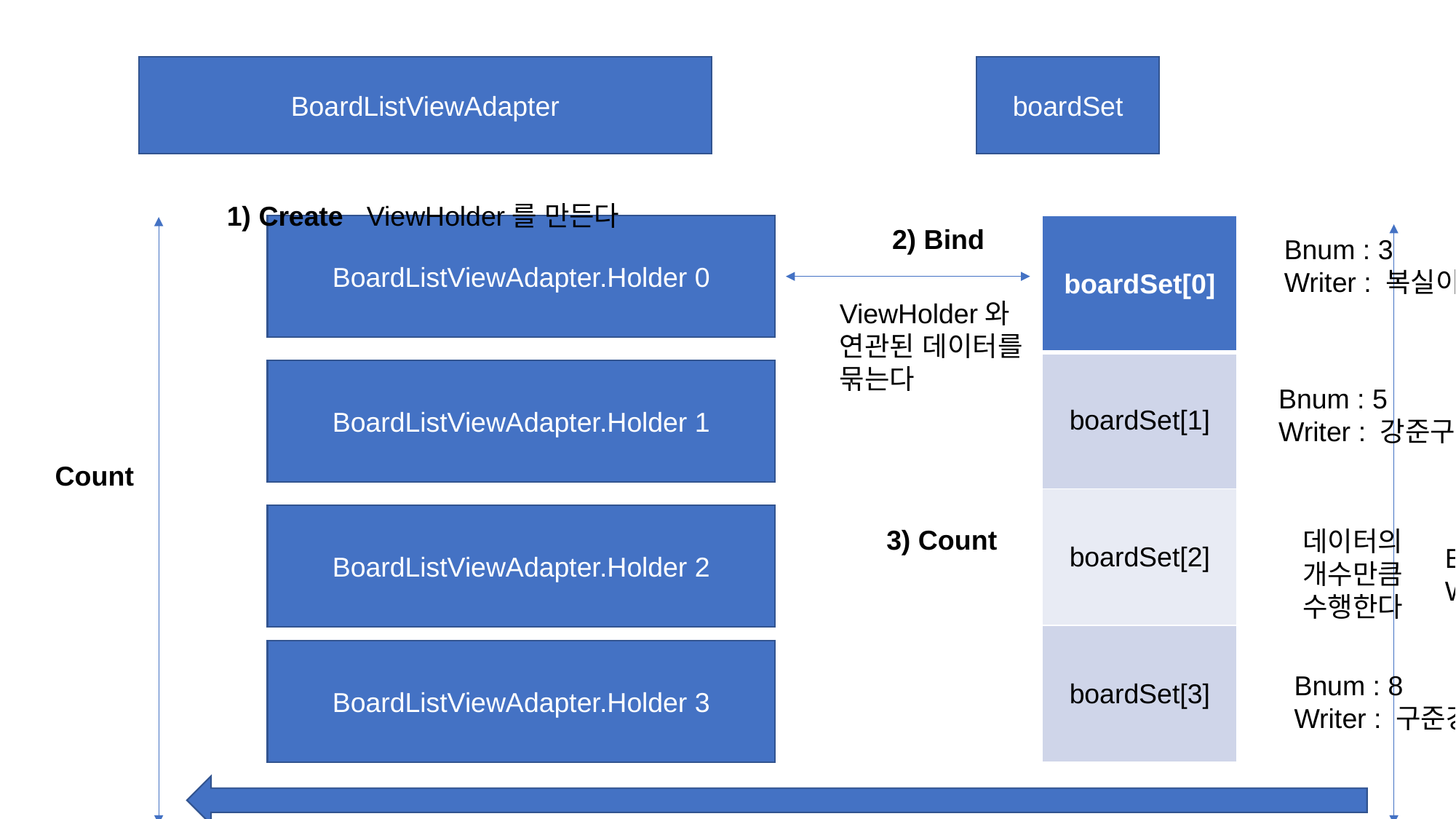

BoardListViewAdapter
boardSet
1) Create
ViewHolder를 만든다

BoardListViewAdapter.Holder 0
| boardSet[0] |
| --- |
| boardSet[1] |
| boardSet[2] |
| boardSet[3] |
2) Bind
Bnum : 3
Writer : 복실이
ViewHolder와
연관된 데이터를
묶는다
BoardListViewAdapter.Holder 1
Bnum : 5
Writer : 강준구
Count
BoardListViewAdapter.Holder 2
3) Count
데이터의
개수만큼
수행한다
Bnum : 7
Writer : 준강구
BoardListViewAdapter.Holder 3
Bnum : 8
Writer : 구준강